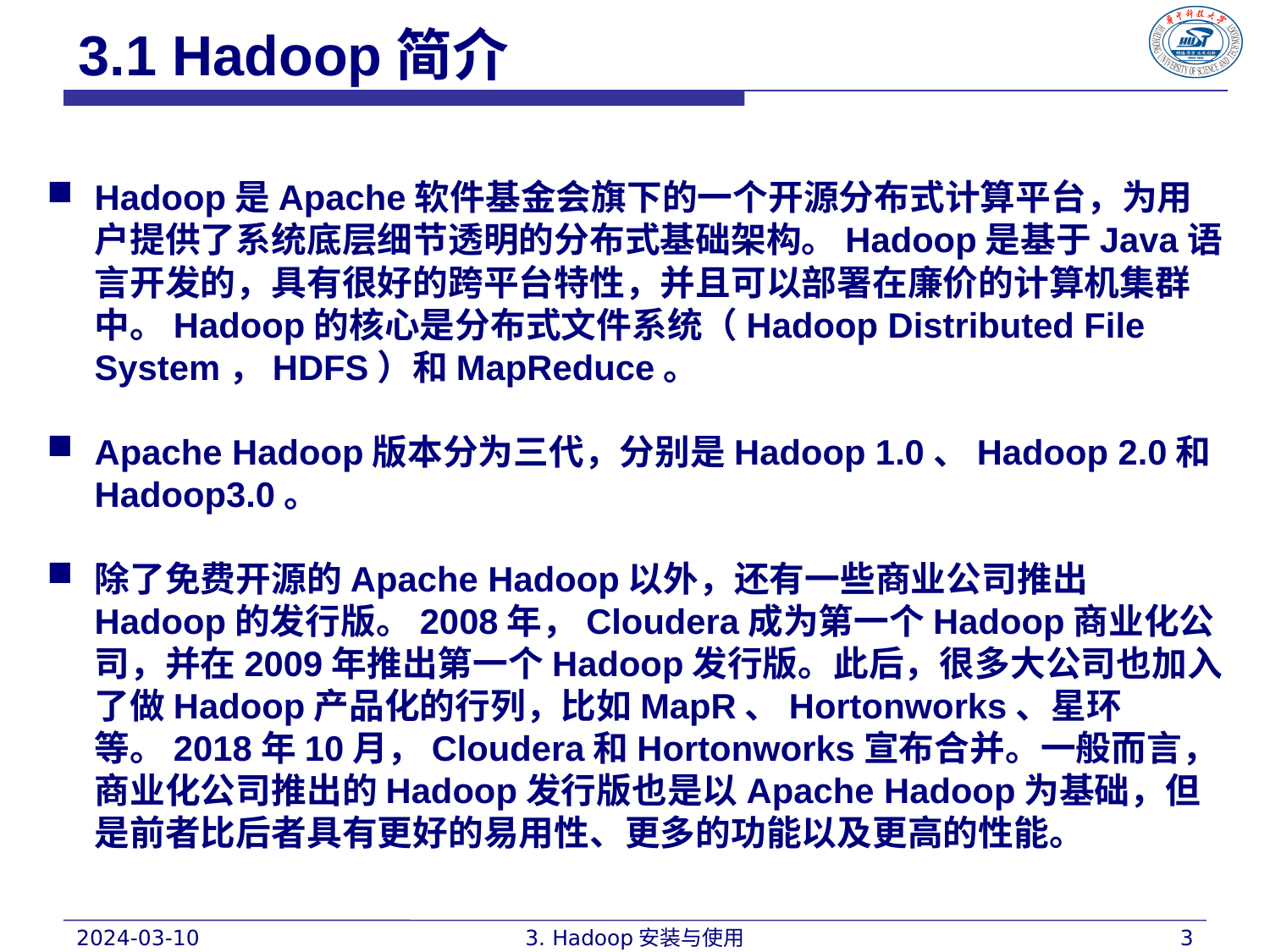

3.1 Hadoop简介
Hadoop是Apache软件基金会旗下的一个开源分布式计算平台，为用户提供了系统底层细节透明的分布式基础架构。Hadoop是基于Java语言开发的，具有很好的跨平台特性，并且可以部署在廉价的计算机集群中。Hadoop的核心是分布式文件系统（Hadoop Distributed File System，HDFS）和MapReduce。

Apache Hadoop版本分为三代，分别是Hadoop 1.0、Hadoop 2.0和Hadoop3.0。

除了免费开源的Apache Hadoop以外，还有一些商业公司推出Hadoop的发行版。2008年，Cloudera成为第一个Hadoop商业化公司，并在2009年推出第一个Hadoop发行版。此后，很多大公司也加入了做Hadoop产品化的行列，比如MapR、Hortonworks、星环等。2018年10月，Cloudera和Hortonworks宣布合并。一般而言，商业化公司推出的Hadoop发行版也是以Apache Hadoop为基础，但是前者比后者具有更好的易用性、更多的功能以及更高的性能。
2024-03-10
3. Hadoop安装与使用
3